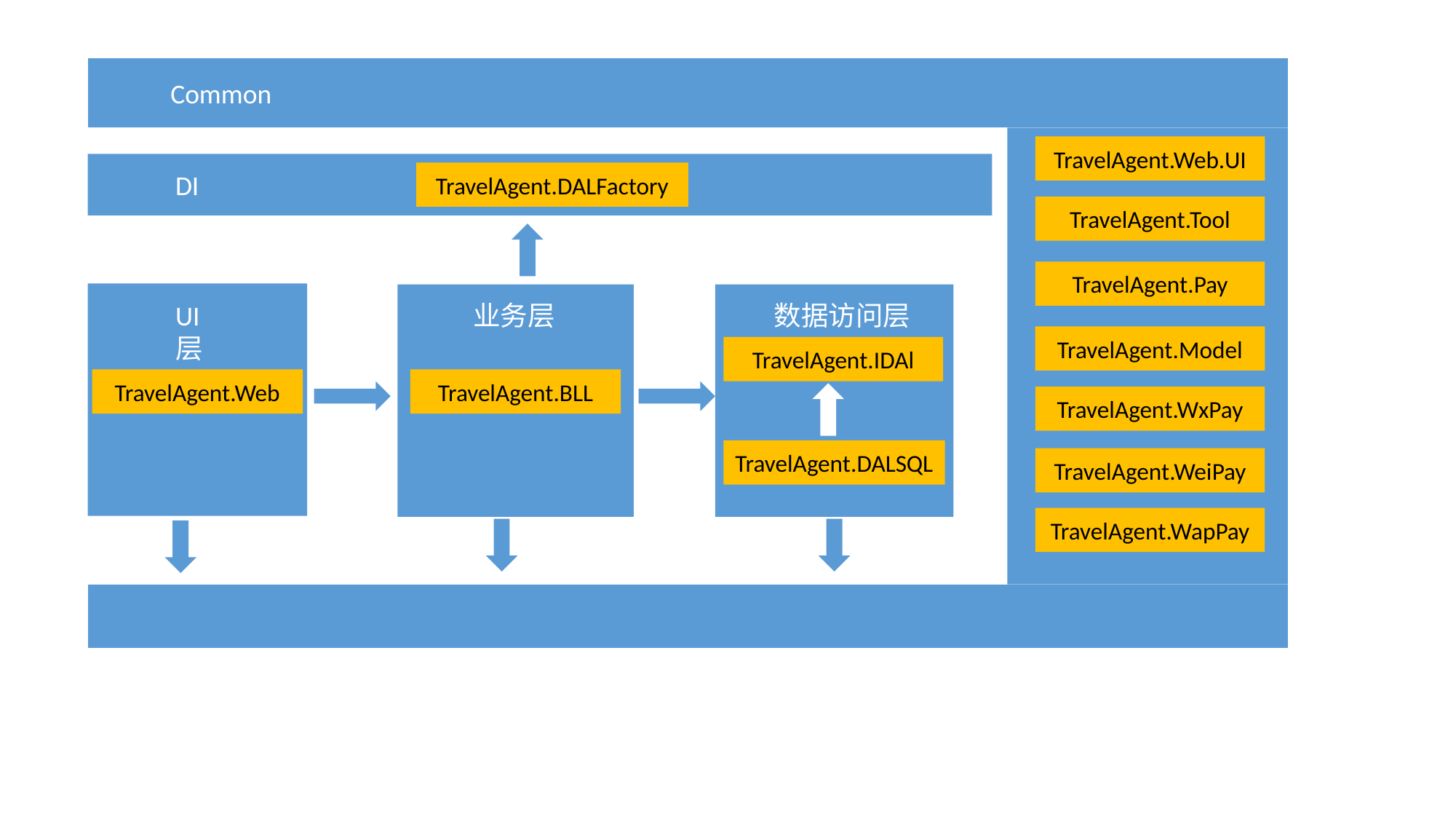

Common

TravelAgent.Web.UI

DI
TravelAgent.DALFactory
TravelAgent.Tool

TravelAgent.Pay

UI层
业务层
数据访问层
TravelAgent.Model
TravelAgent.IDAl
TravelAgent.Web
TravelAgent.BLL

TravelAgent.WxPay
TravelAgent.DALSQL
TravelAgent.WeiPay
TravelAgent.WapPay